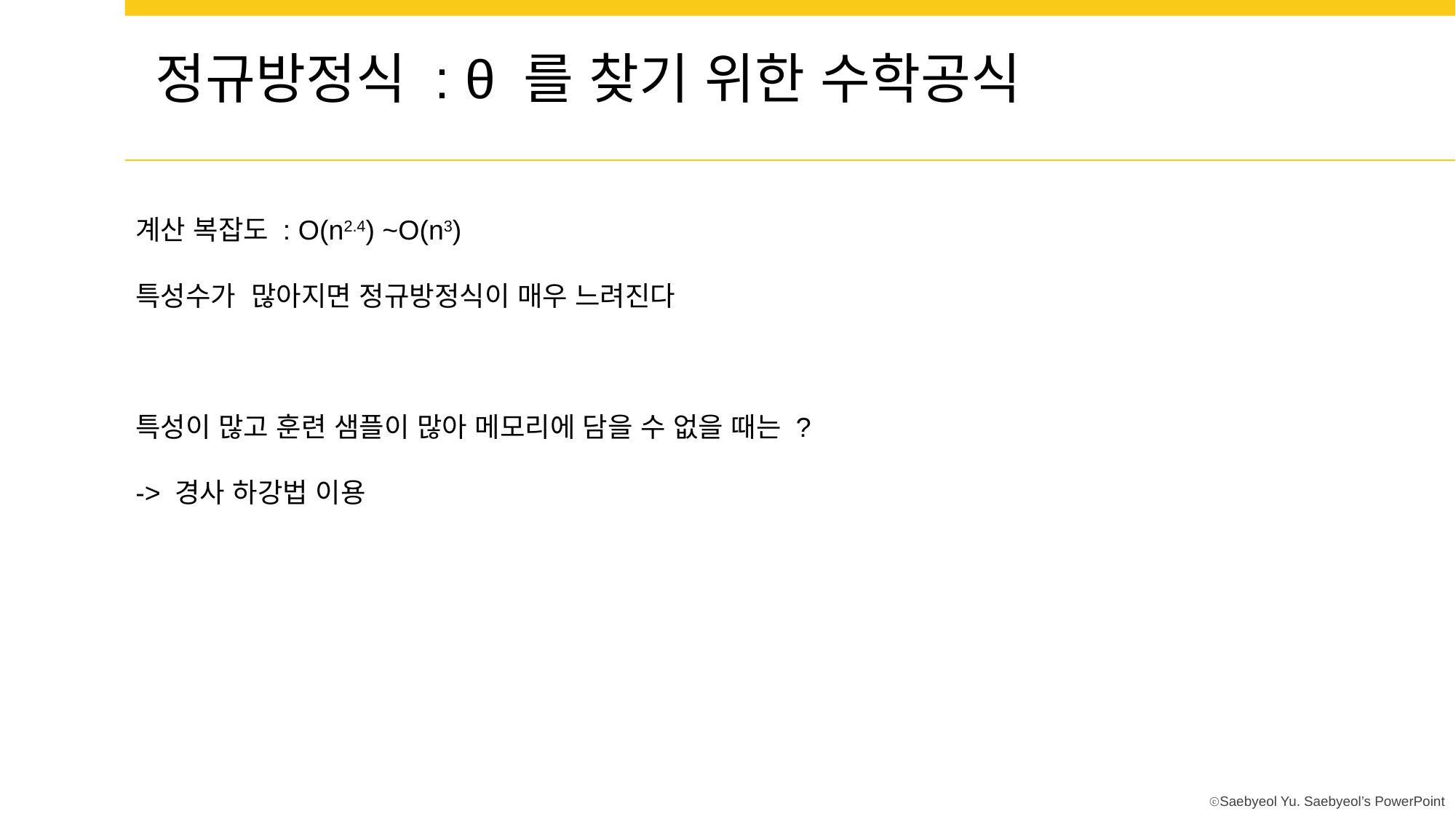

정규방정식 : θ 를 찾기 위한 수학공식

계산 복잡도 : O(n2.4) ~O(n3)

특성수가  많아지면 정규방정식이 매우 느려진다

특성이 많고 훈련 샘플이 많아 메모리에 담을 수 없을 때는 ?

-> 경사 하강법 이용